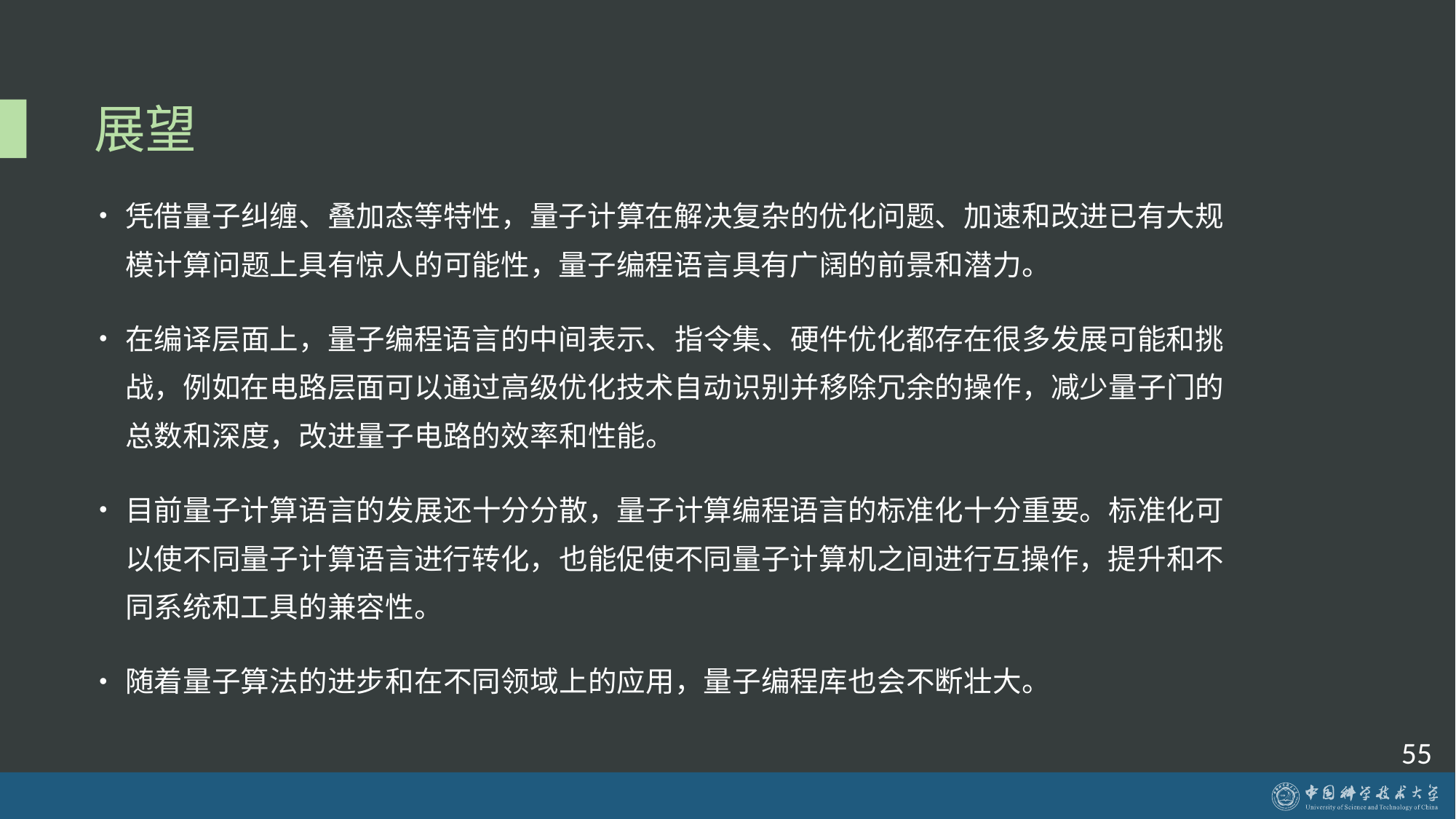

# 展望
凭借量子纠缠、叠加态等特性，量子计算在解决复杂的优化问题、加速和改进已有大规模计算问题上具有惊人的可能性，量子编程语言具有广阔的前景和潜力。
在编译层面上，量子编程语言的中间表示、指令集、硬件优化都存在很多发展可能和挑战，例如在电路层面可以通过高级优化技术自动识别并移除冗余的操作，减少量子门的总数和深度，改进量子电路的效率和性能。
目前量子计算语言的发展还十分分散，量子计算编程语言的标准化十分重要。标准化可以使不同量子计算语言进行转化，也能促使不同量子计算机之间进行互操作，提升和不同系统和工具的兼容性。
随着量子算法的进步和在不同领域上的应用，量子编程库也会不断壮大。
55